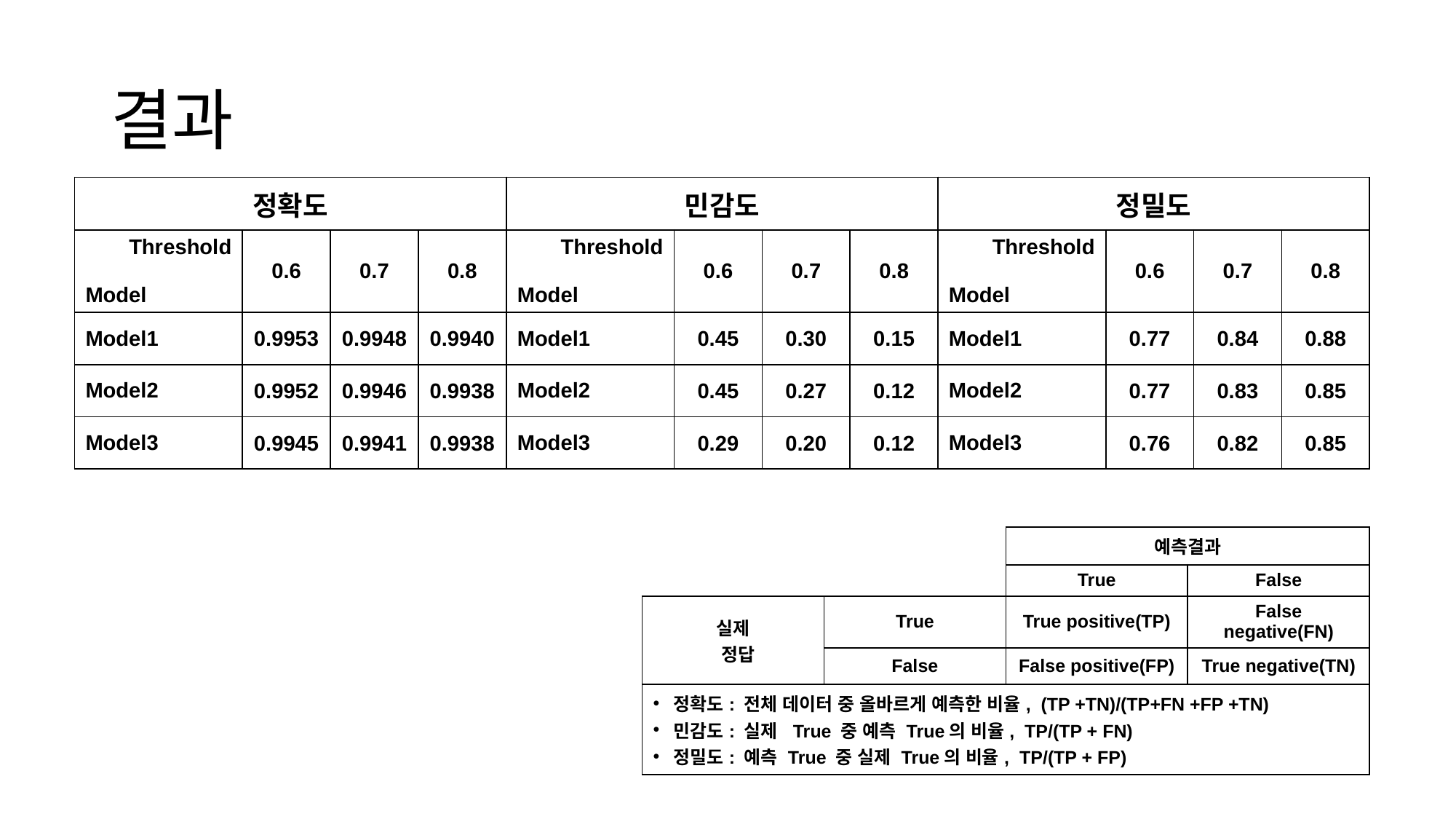

# 결과
| 민감도 |  |  |  |
| --- | --- | --- | --- |
| Threshold Model | 0.6 | 0.7 | 0.8 |
| Model1 | 0.45 | 0.30 | 0.15 |
| Model2 | 0.45 | 0.27 | 0.12 |
| Model3 | 0.29 | 0.20 | 0.12 |
| 정밀도 |  |  |  |
| --- | --- | --- | --- |
| Threshold Model | 0.6 | 0.7 | 0.8 |
| Model1 | 0.77 | 0.84 | 0.88 |
| Model2 | 0.77 | 0.83 | 0.85 |
| Model3 | 0.76 | 0.82 | 0.85 |
| 정확도 |  |  |  |
| --- | --- | --- | --- |
| Threshold Model | 0.6 | 0.7 | 0.8 |
| Model1 | 0.9953 | 0.9948 | 0.9940 |
| Model2 | 0.9952 | 0.9946 | 0.9938 |
| Model3 | 0.9945 | 0.9941 | 0.9938 |
|  |  | 예측결과 |  |
| --- | --- | --- | --- |
|  |  | True | False |
| 실제 정답 | True | True positive(TP) | False negative(FN) |
|  | False | False positive(FP) | True negative(TN) |
| 정확도: 전체 데이터 중 올바르게 예측한 비율, (TP +TN)/(TP+FN +FP +TN) 민감도: 실제 True 중 예측 True의 비율, TP/(TP + FN) 정밀도: 예측 True 중 실제 True의 비율, TP/(TP + FP) | 정확도: 전체 데이터 중 올바르게 예측한 비율 (TP +TN)/(TP+FN +FP +TN) |  |  |